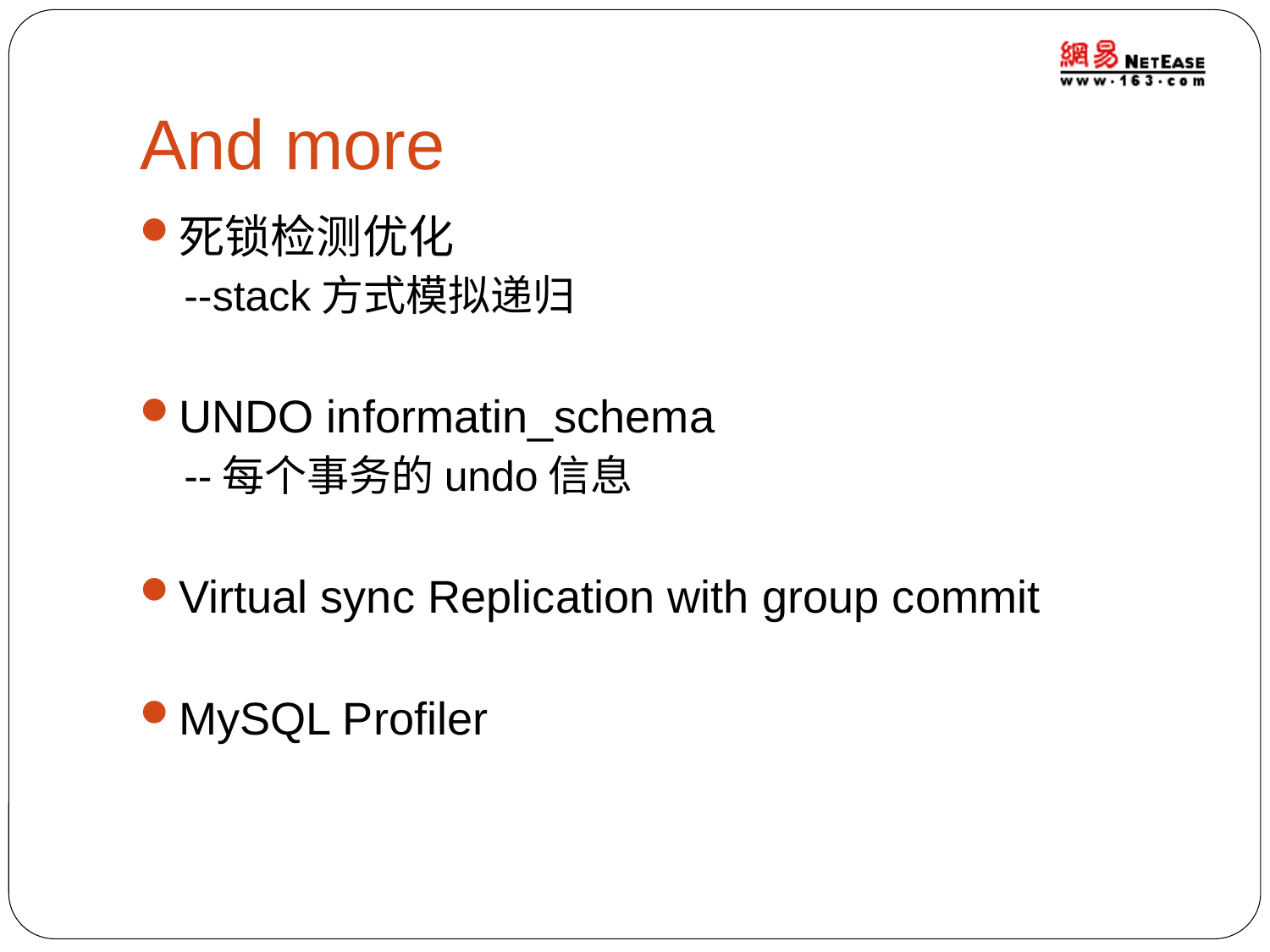

# And more
死锁检测优化
--stack方式模拟递归

UNDO informatin_schema
--每个事务的undo信息

Virtual sync Replication with group commit

MySQL Profiler